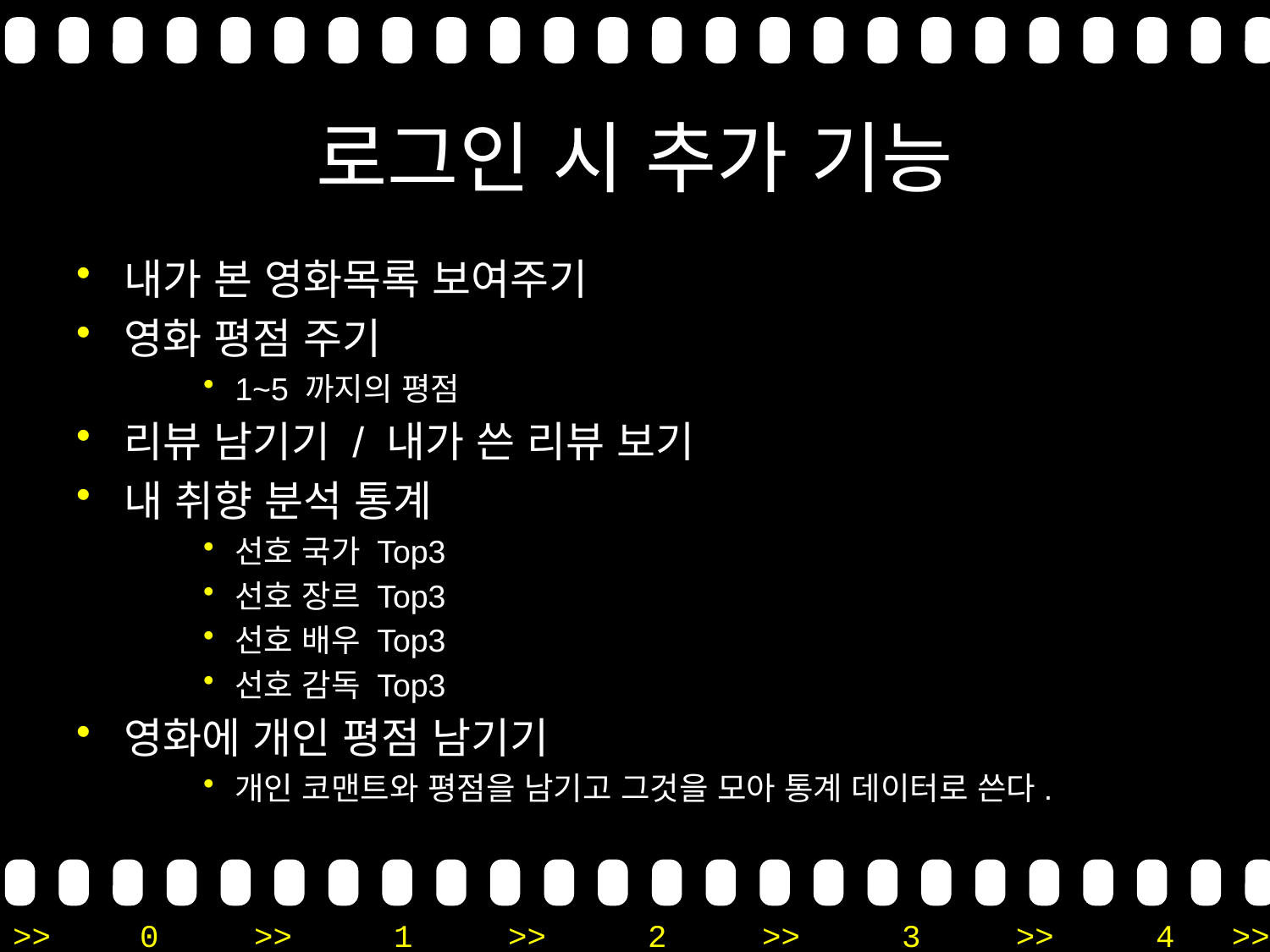

# 로그인 시 추가 기능
내가 본 영화목록 보여주기
영화 평점 주기
1~5 까지의 평점
리뷰 남기기 / 내가 쓴 리뷰 보기
내 취향 분석 통계
선호 국가 Top3
선호 장르 Top3
선호 배우 Top3
선호 감독 Top3
영화에 개인 평점 남기기
개인 코맨트와 평점을 남기고 그것을 모아 통계 데이터로 쓴다.